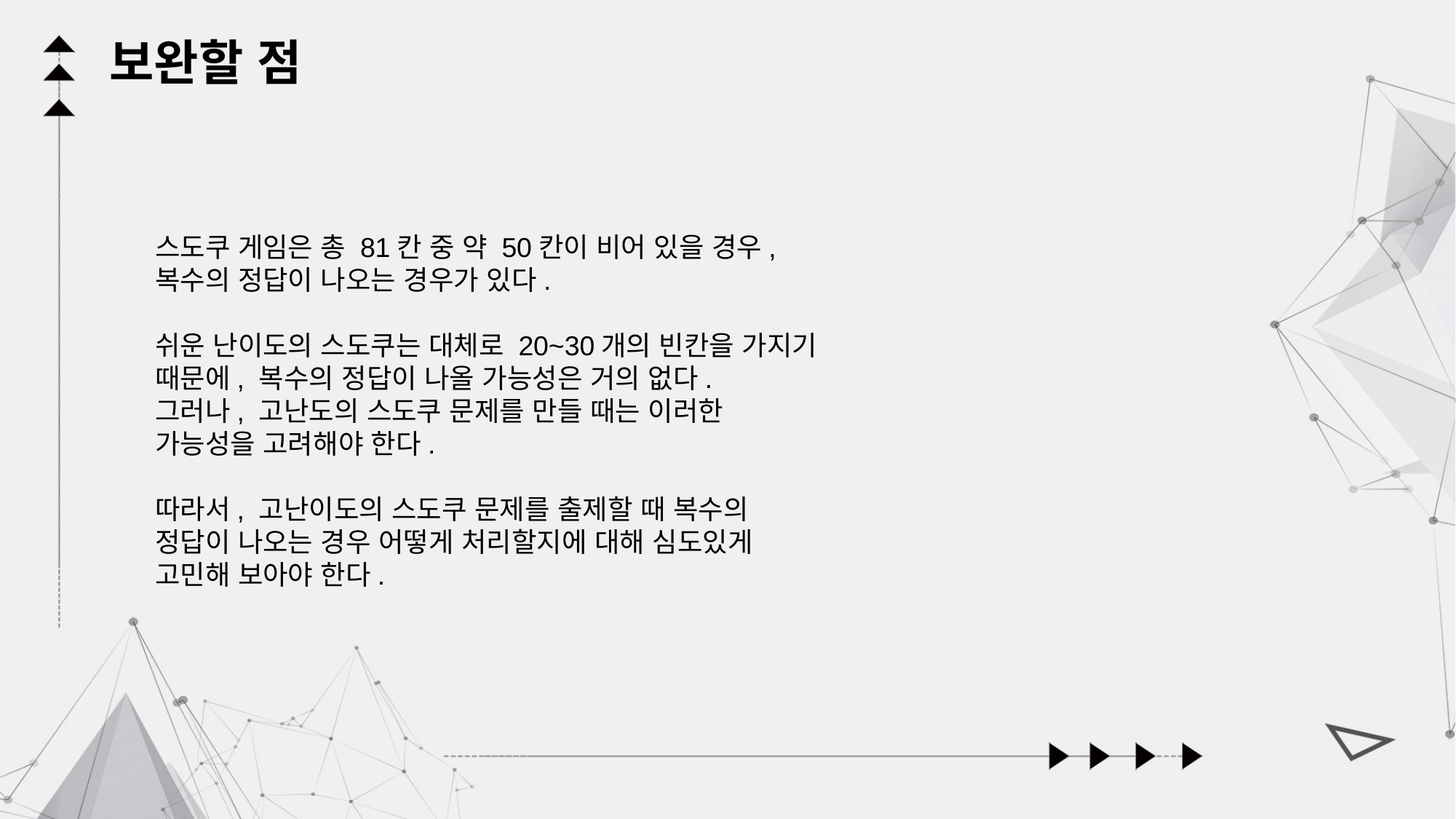

보완할 점
스도쿠 게임은 총 81칸 중 약 50칸이 비어 있을 경우, 복수의 정답이 나오는 경우가 있다.

쉬운 난이도의 스도쿠는 대체로 20~30개의 빈칸을 가지기 때문에, 복수의 정답이 나올 가능성은 거의 없다.
그러나, 고난도의 스도쿠 문제를 만들 때는 이러한 가능성을 고려해야 한다.

따라서, 고난이도의 스도쿠 문제를 출제할 때 복수의 정답이 나오는 경우 어떻게 처리할지에 대해 심도있게 고민해 보아야 한다.